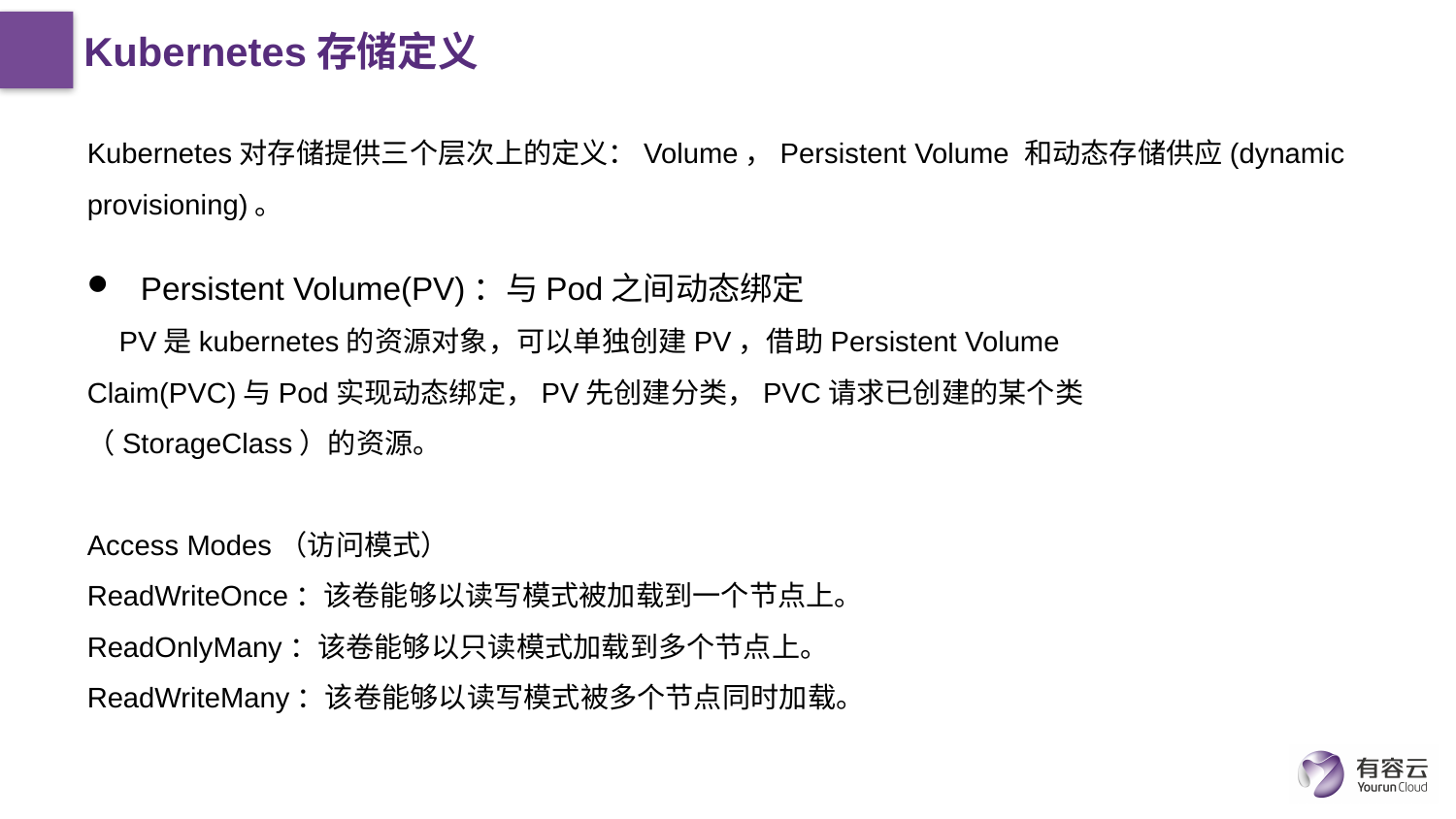

# Kubernetes存储定义
Kubernetes对存储提供三个层次上的定义：Volume，Persistent Volume 和动态存储供应(dynamic provisioning)。
 Persistent Volume(PV)：与Pod之间动态绑定
    PV是kubernetes的资源对象，可以单独创建PV，借助Persistent Volume Claim(PVC)与Pod实现动态绑定，PV先创建分类，PVC请求已创建的某个类（StorageClass）的资源。

Access Modes（访问模式）
ReadWriteOnce：该卷能够以读写模式被加载到一个节点上。
ReadOnlyMany：该卷能够以只读模式加载到多个节点上。
ReadWriteMany：该卷能够以读写模式被多个节点同时加载。